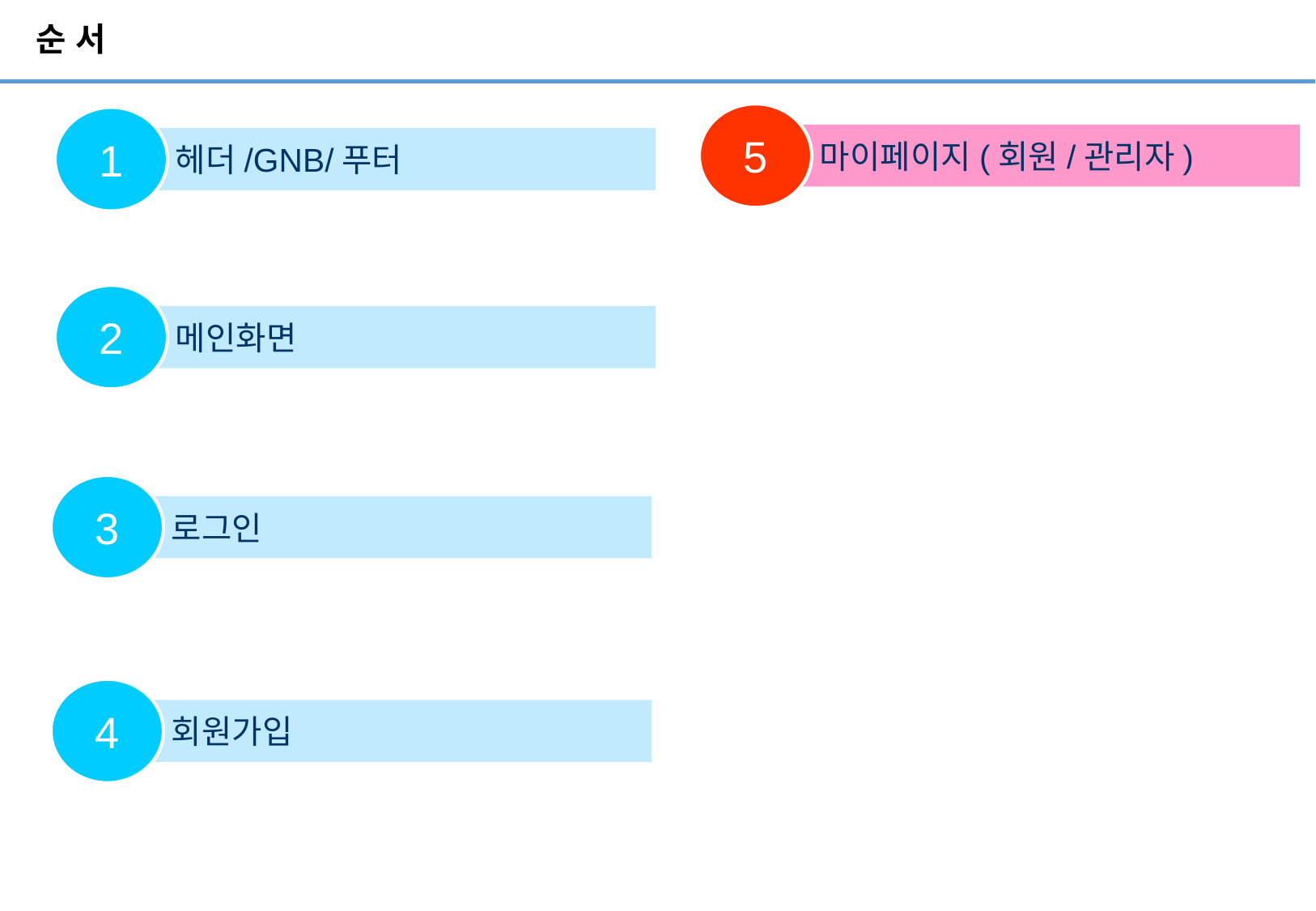

# 순 서

5
1
      마이페이지(회원/관리자)
      헤더/GNB/푸터
2
      메인화면
3
      로그인
4
      회원가입